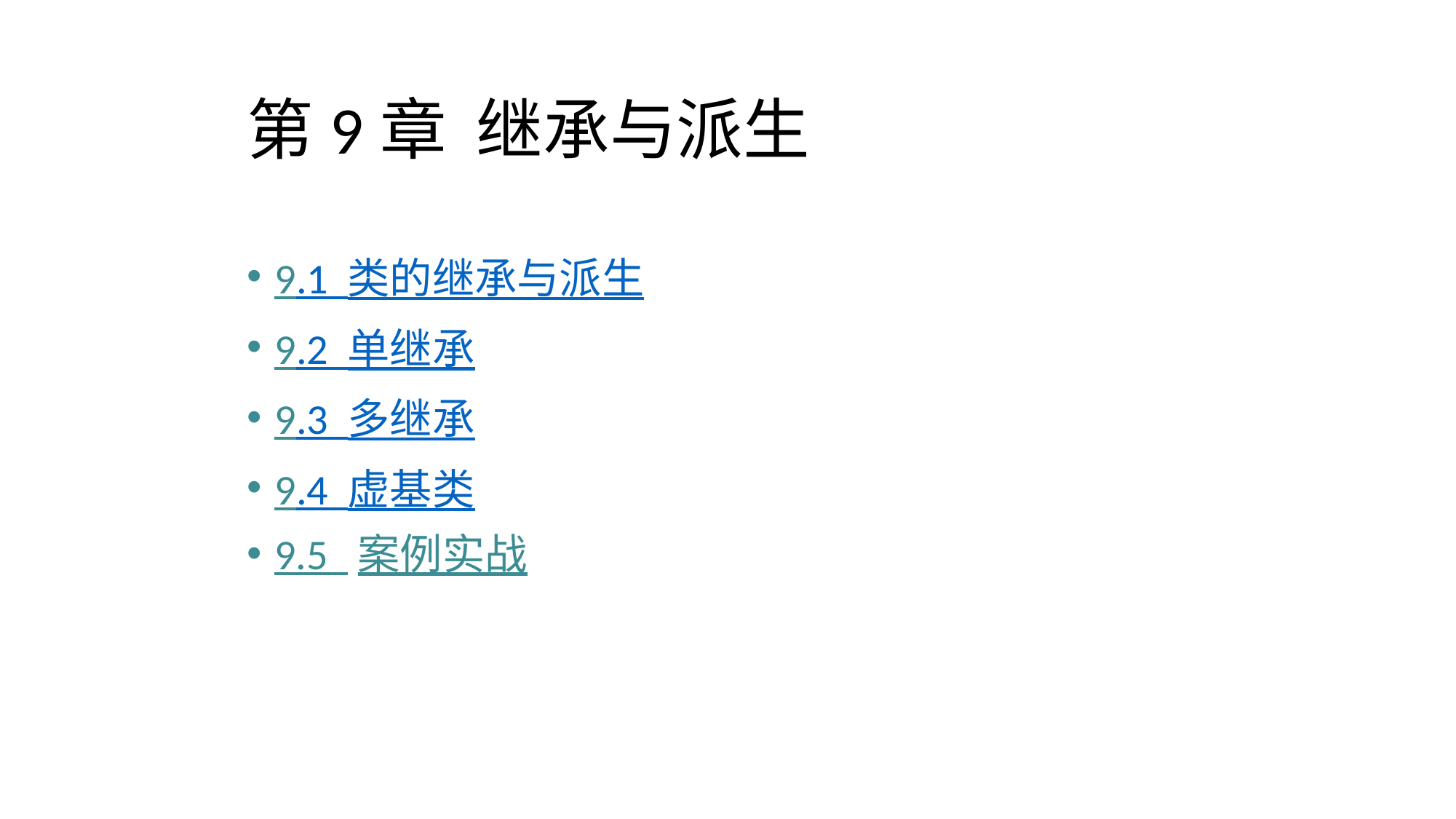

# 第9章  继承与派生
9.1  类的继承与派生
9.2  单继承
9.3  多继承
9.4  虚基类
9.5  案例实战